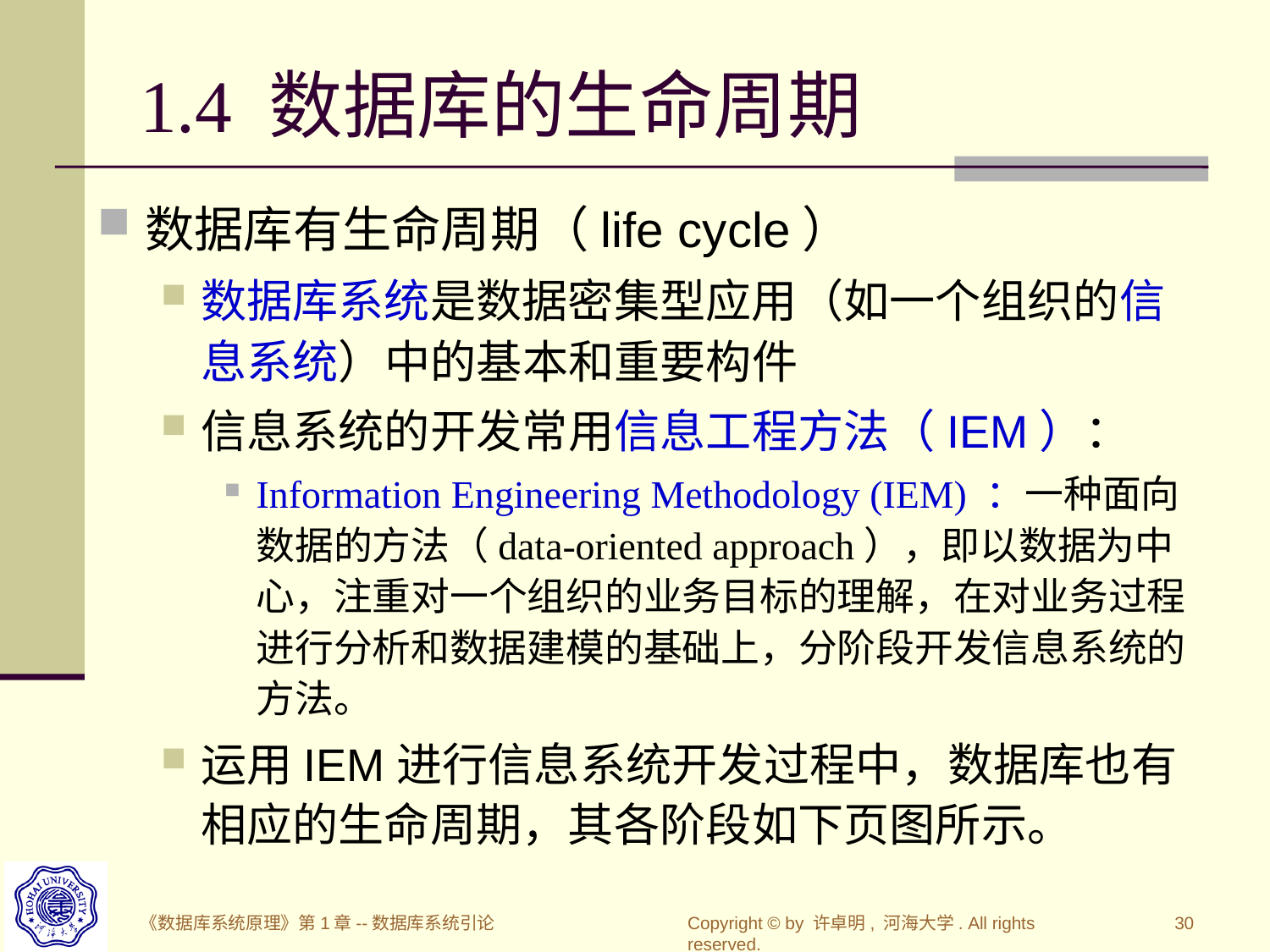

# 1.4 数据库的生命周期
数据库有生命周期（life cycle）
数据库系统是数据密集型应用（如一个组织的信息系统）中的基本和重要构件
信息系统的开发常用信息工程方法（IEM）：
Information Engineering Methodology (IEM) ：一种面向数据的方法（data-oriented approach），即以数据为中心，注重对一个组织的业务目标的理解，在对业务过程进行分析和数据建模的基础上，分阶段开发信息系统的方法。
运用IEM进行信息系统开发过程中，数据库也有相应的生命周期，其各阶段如下页图所示。
《数据库系统原理》第1章--数据库系统引论
Copyright © by 许卓明, 河海大学. All rights reserved.
30